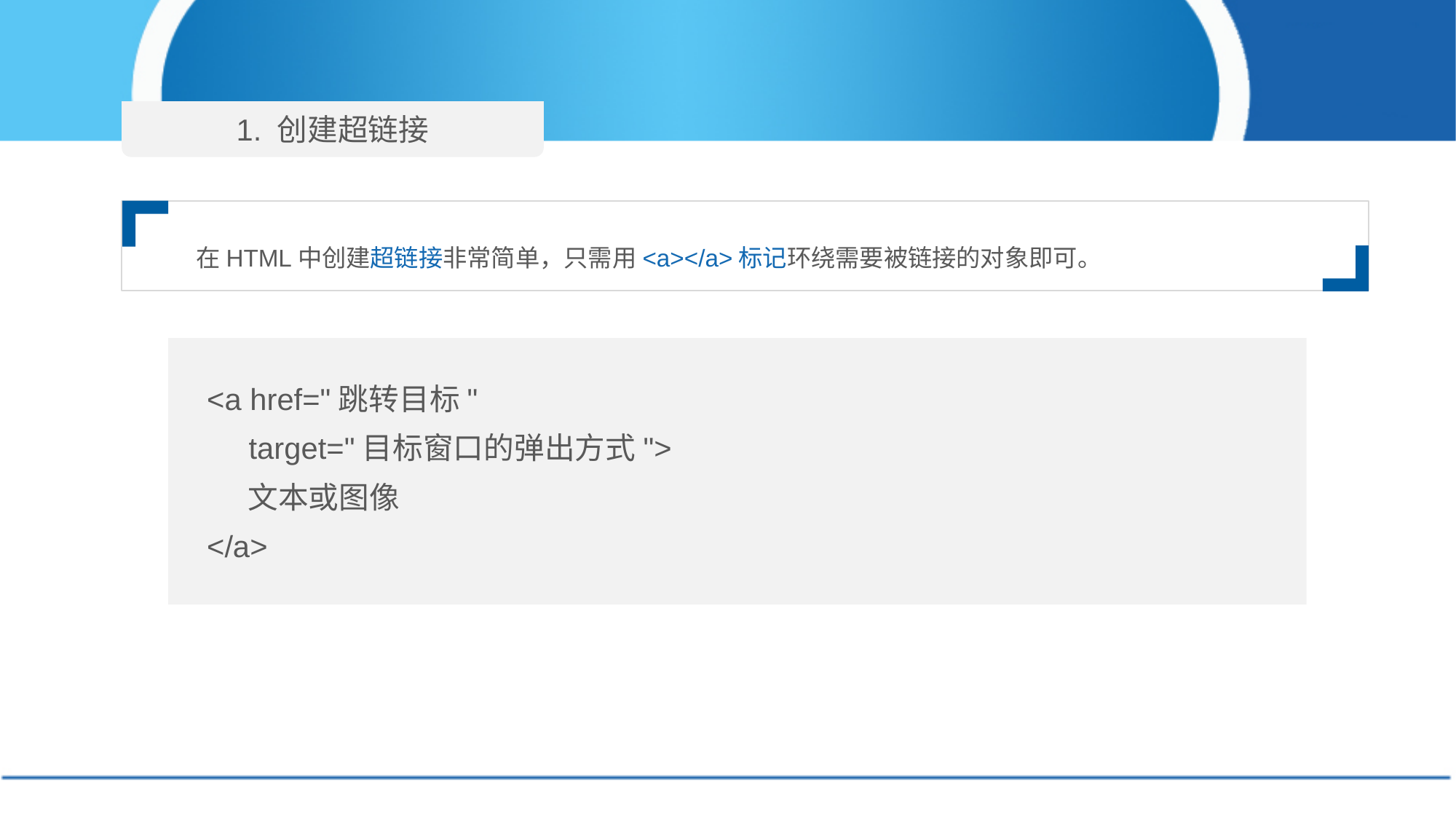

1. 创建超链接

在HTML中创建超链接非常简单，只需用<a></a>标记环绕需要被链接的对象即可。

<a href="跳转目标"
     target="目标窗口的弹出方式">
     文本或图像
</a>